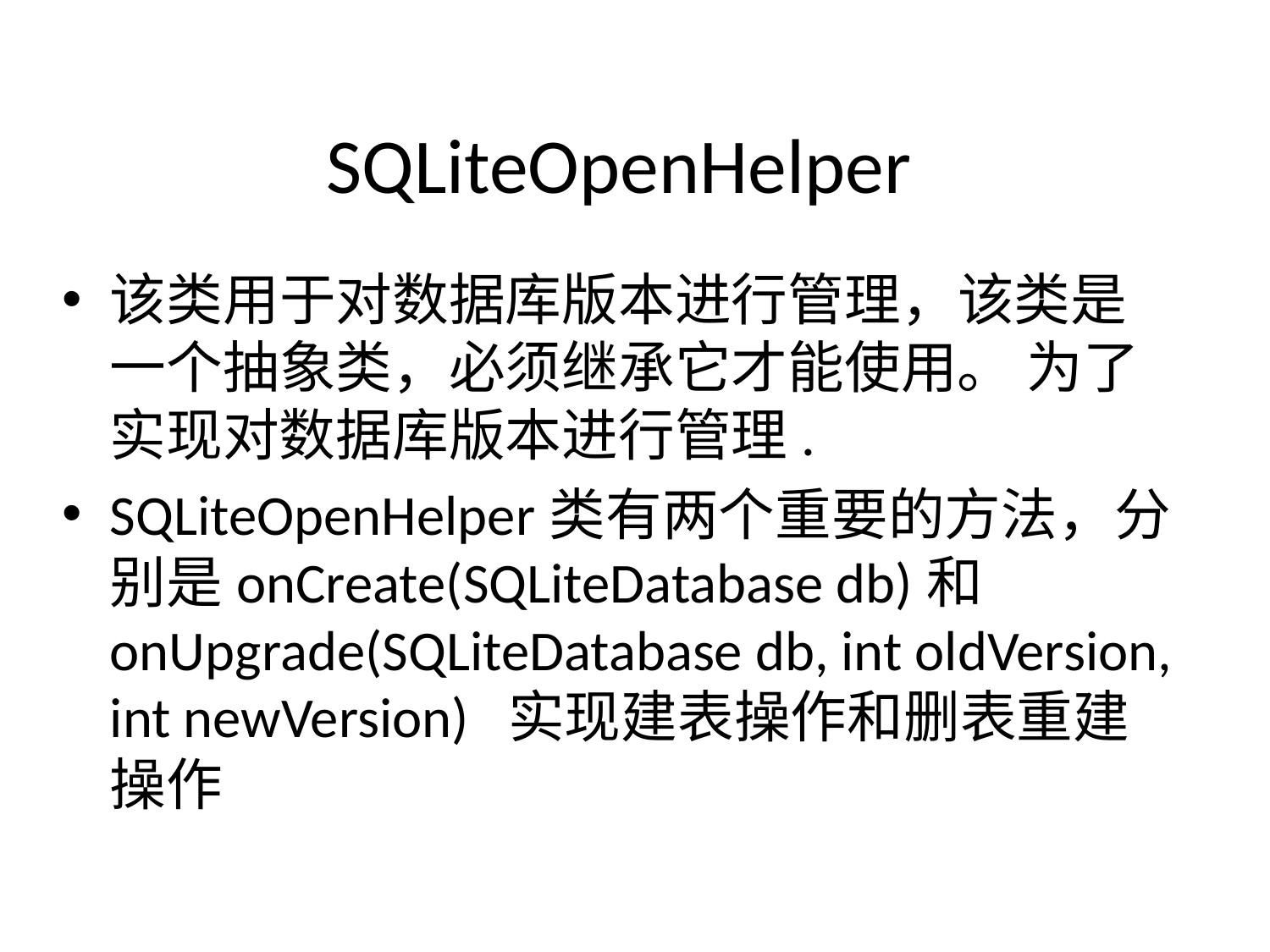

# SQLiteOpenHelper
该类用于对数据库版本进行管理，该类是一个抽象类，必须继承它才能使用。 为了实现对数据库版本进行管理.
SQLiteOpenHelper类有两个重要的方法，分别是onCreate(SQLiteDatabase db)和onUpgrade(SQLiteDatabase db, int oldVersion, int newVersion)  实现建表操作和删表重建操作